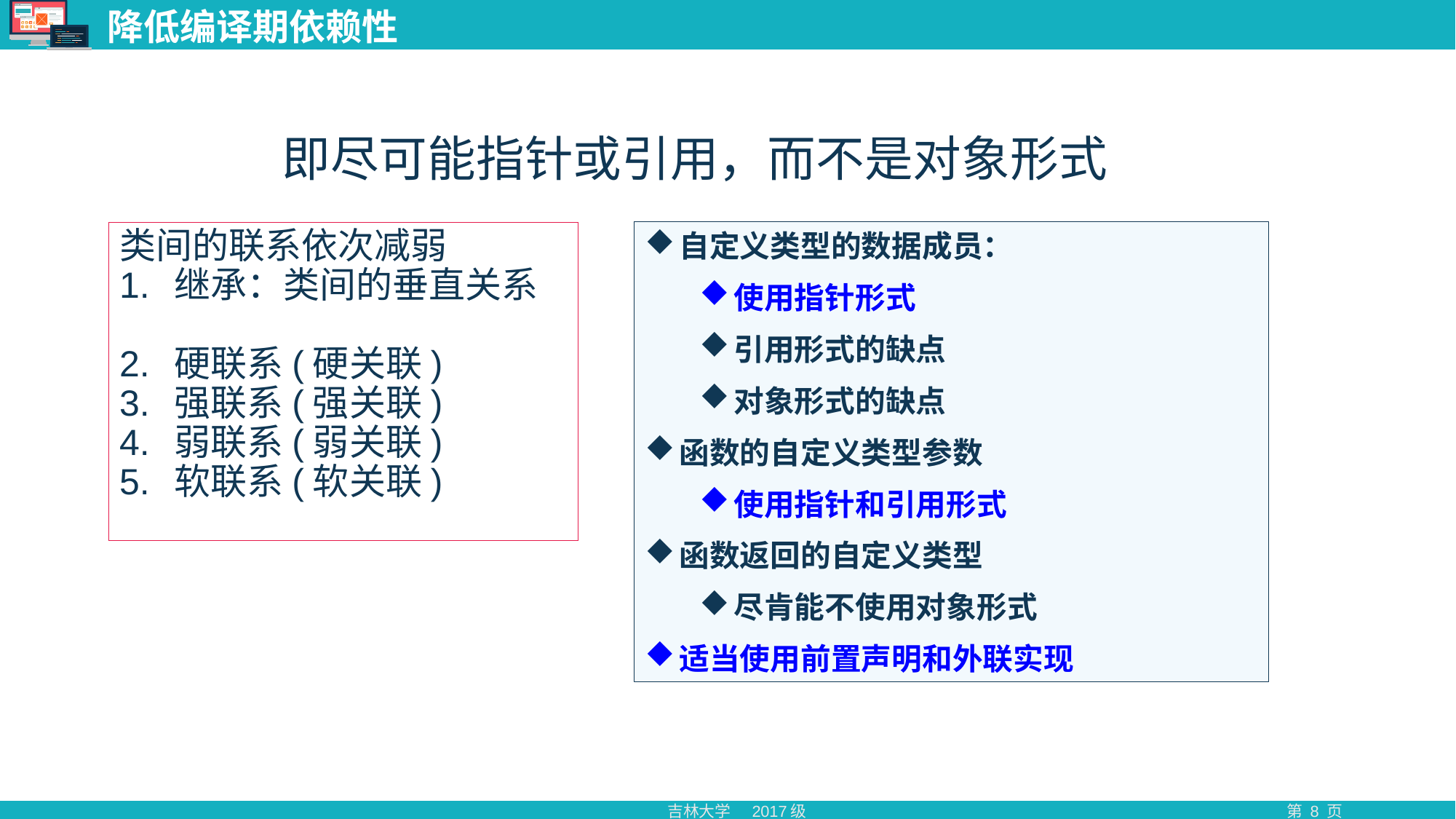

# 降低编译期依赖性
即尽可能指针或引用，而不是对象形式
自定义类型的数据成员：
使用指针形式
引用形式的缺点
对象形式的缺点
函数的自定义类型参数
使用指针和引用形式
函数返回的自定义类型
尽肯能不使用对象形式
适当使用前置声明和外联实现
类间的联系依次减弱
继承：类间的垂直关系

硬联系(硬关联)
强联系(强关联)
弱联系(弱关联)
软联系(软关联)